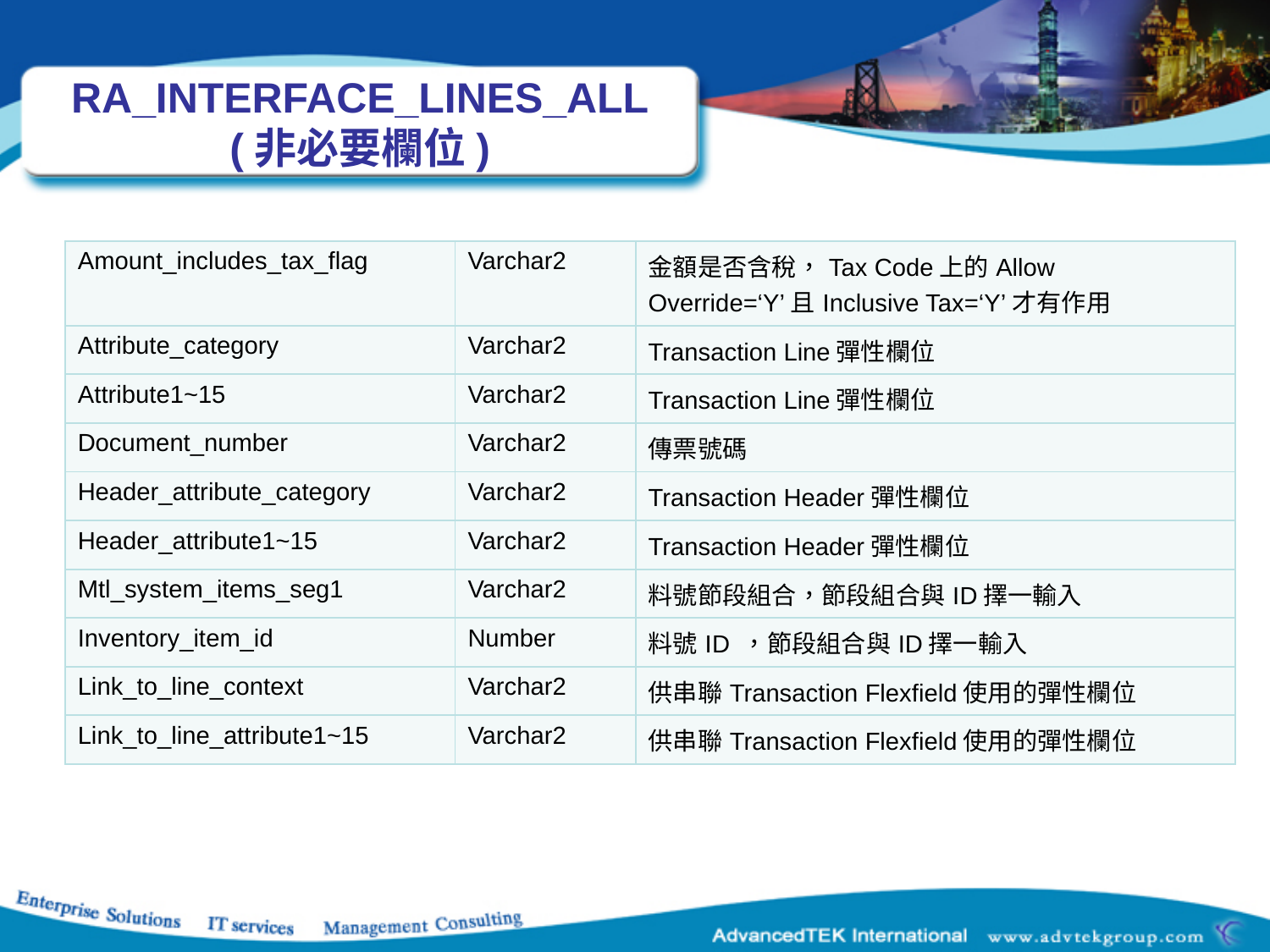

# RA_INTERFACE_LINES_ALL (非必要欄位)

| Amount\_includes\_tax\_flag | Varchar2 | 金額是否含稅，Tax Code上的Allow Override=‘Y’且Inclusive Tax=‘Y’才有作用 |
| --- | --- | --- |
| Attribute\_category | Varchar2 | Transaction Line彈性欄位 |
| Attribute1~15 | Varchar2 | Transaction Line彈性欄位 |
| Document\_number | Varchar2 | 傳票號碼 |
| Header\_attribute\_category | Varchar2 | Transaction Header彈性欄位 |
| Header\_attribute1~15 | Varchar2 | Transaction Header彈性欄位 |
| Mtl\_system\_items\_seg1 | Varchar2 | 料號節段組合，節段組合與ID擇一輸入 |
| Inventory\_item\_id | Number | 料號ID ，節段組合與ID擇一輸入 |
| Link\_to\_line\_context | Varchar2 | 供串聯Transaction Flexfield使用的彈性欄位 |
| Link\_to\_line\_attribute1~15 | Varchar2 | 供串聯Transaction Flexfield使用的彈性欄位 |